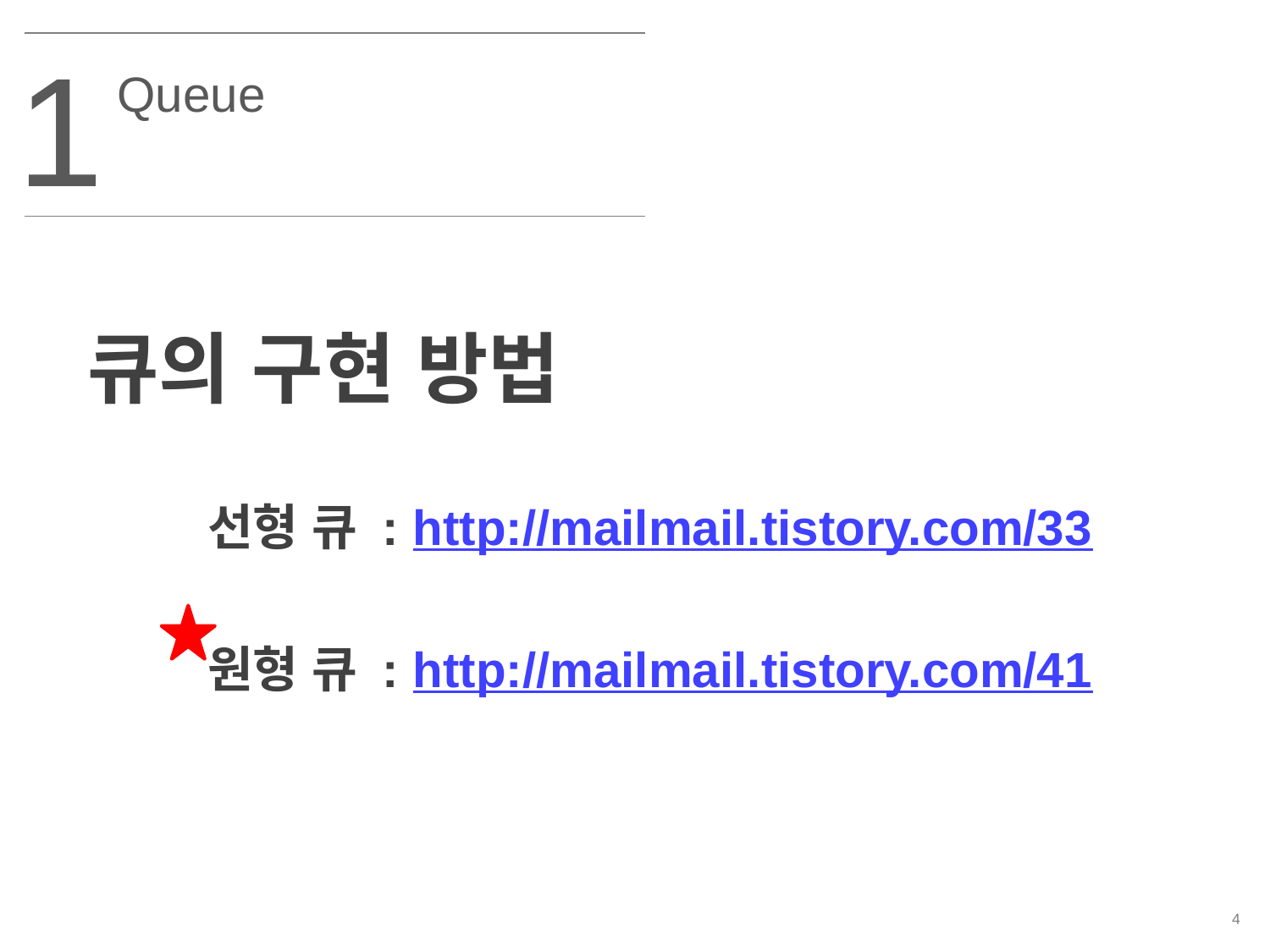

1
Queue
큐의 구현 방법
선형 큐 : http://mailmail.tistory.com/33

원형 큐 : http://mailmail.tistory.com/41